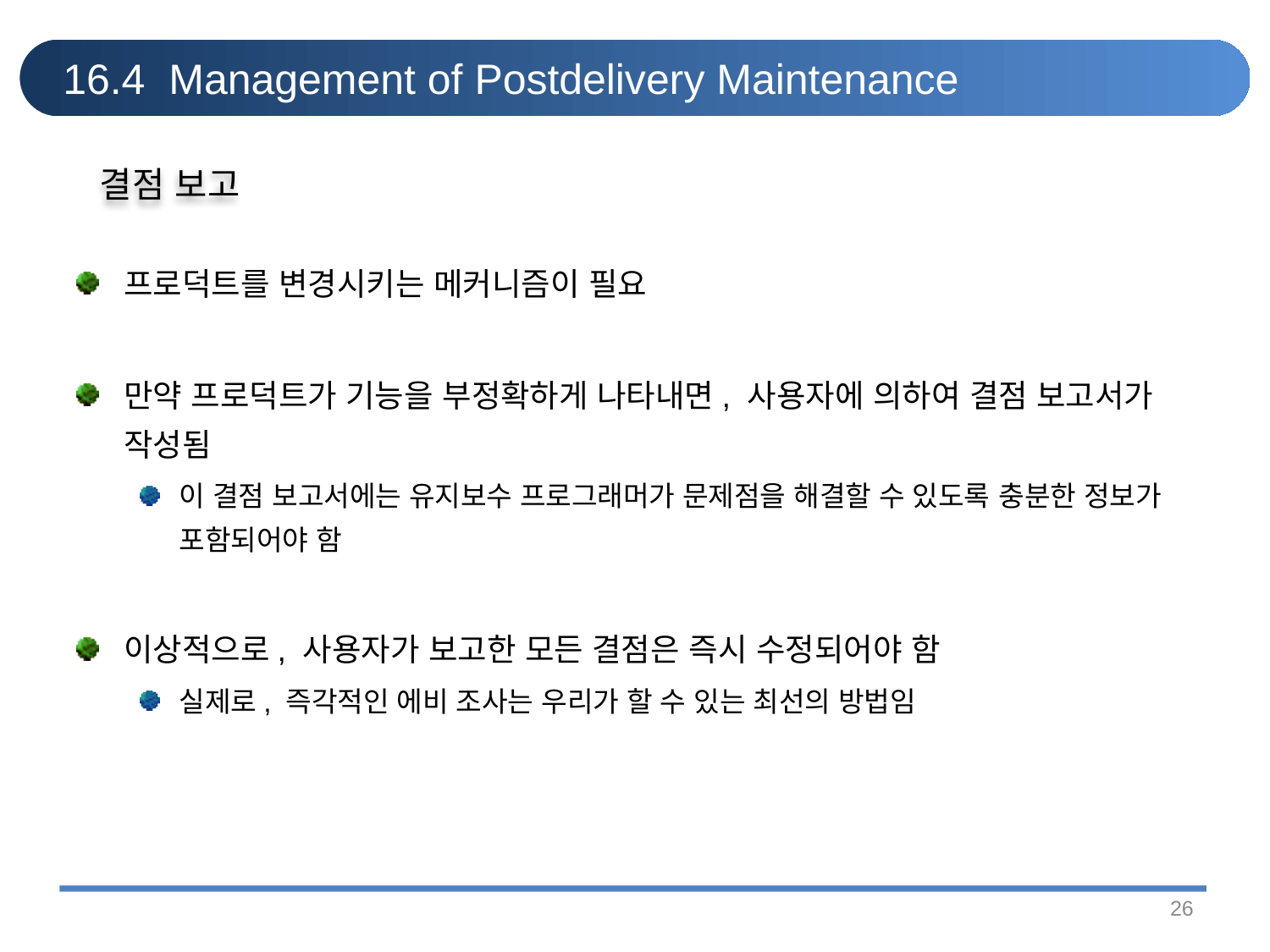

# 16.4  Management of Postdelivery Maintenance
결점 보고
프로덕트를 변경시키는 메커니즘이 필요

만약 프로덕트가 기능을 부정확하게 나타내면, 사용자에 의하여 결점 보고서가 작성됨
이 결점 보고서에는 유지보수 프로그래머가 문제점을 해결할 수 있도록 충분한 정보가 포함되어야 함

이상적으로, 사용자가 보고한 모든 결점은 즉시 수정되어야 함
실제로, 즉각적인 에비 조사는 우리가 할 수 있는 최선의 방법임

26